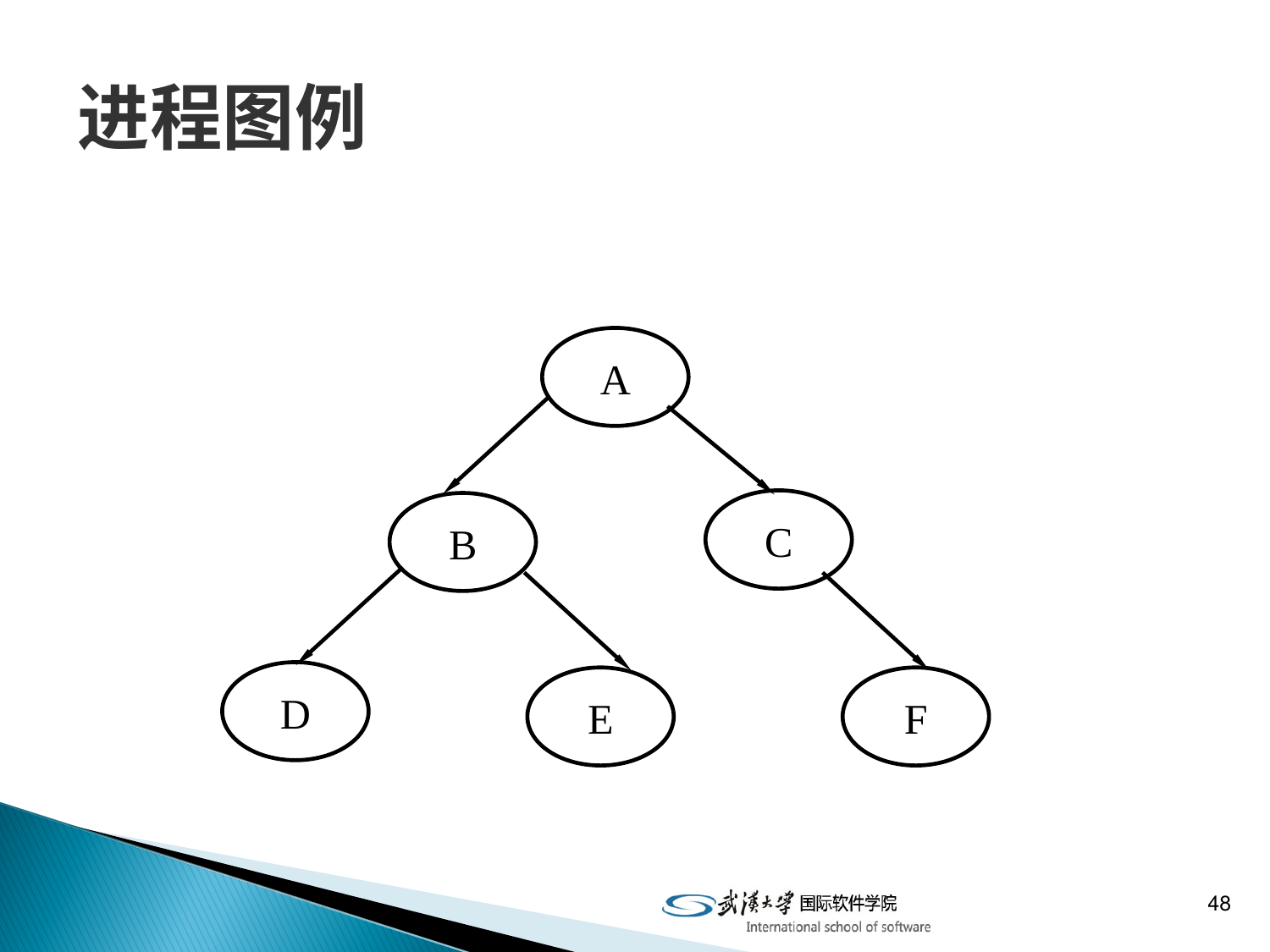

# 进程图例

A

C
B

D
E
F